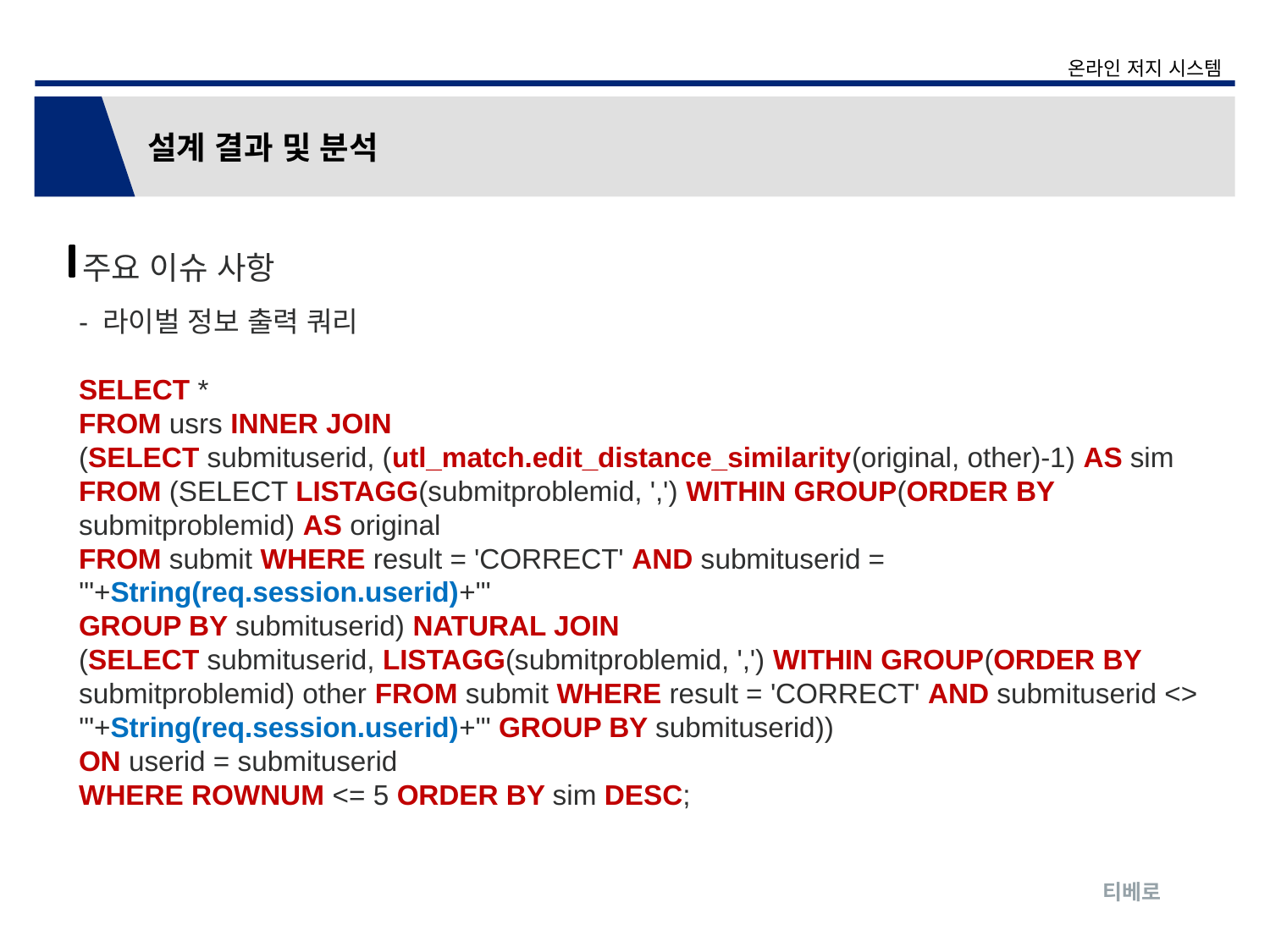

온라인 저지 시스템

설계 결과 및 분석

주요 이슈 사항

- 라이벌 정보 출력 쿼리

SELECT *
FROM usrs INNER JOIN
(SELECT submituserid, (utl_match.edit_distance_similarity(original, other)-1) AS sim FROM (SELECT LISTAGG(submitproblemid, ',') WITHIN GROUP(ORDER BY submitproblemid) AS original
FROM submit WHERE result = 'CORRECT' AND submituserid = '"+String(req.session.userid)+"'
GROUP BY submituserid) NATURAL JOIN
(SELECT submituserid, LISTAGG(submitproblemid, ',') WITHIN GROUP(ORDER BY submitproblemid) other FROM submit WHERE result = 'CORRECT' AND submituserid <> '"+String(req.session.userid)+"' GROUP BY submituserid))
ON userid = submituserid
WHERE ROWNUM <= 5 ORDER BY sim DESC;
티베로